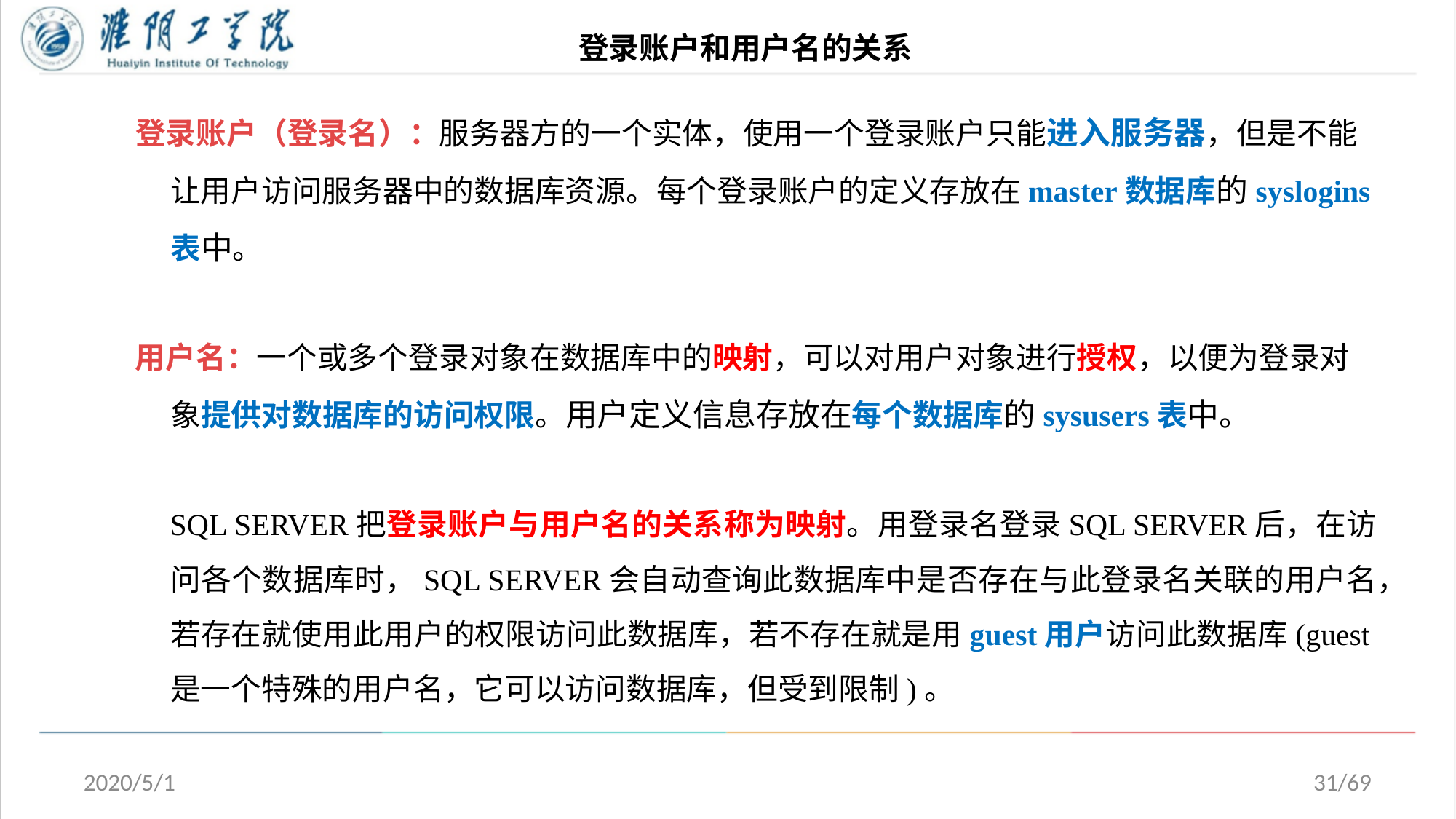

# 登录账户和用户名的关系
  登录账户（登录名）：服务器方的一个实体，使用一个登录账户只能进入服务器，但是不能让用户访问服务器中的数据库资源。每个登录账户的定义存放在master数据库的syslogins表中。

  用户名：一个或多个登录对象在数据库中的映射，可以对用户对象进行授权，以便为登录对象提供对数据库的访问权限。用户定义信息存放在每个数据库的sysusers表中。

       SQL SERVER把登录账户与用户名的关系称为映射。用登录名登录SQL SERVER后，在访问各个数据库时，SQL SERVER会自动查询此数据库中是否存在与此登录名关联的用户名，若存在就使用此用户的权限访问此数据库，若不存在就是用guest用户访问此数据库(guest是一个特殊的用户名，它可以访问数据库，但受到限制)。
2020/5/1
31/69